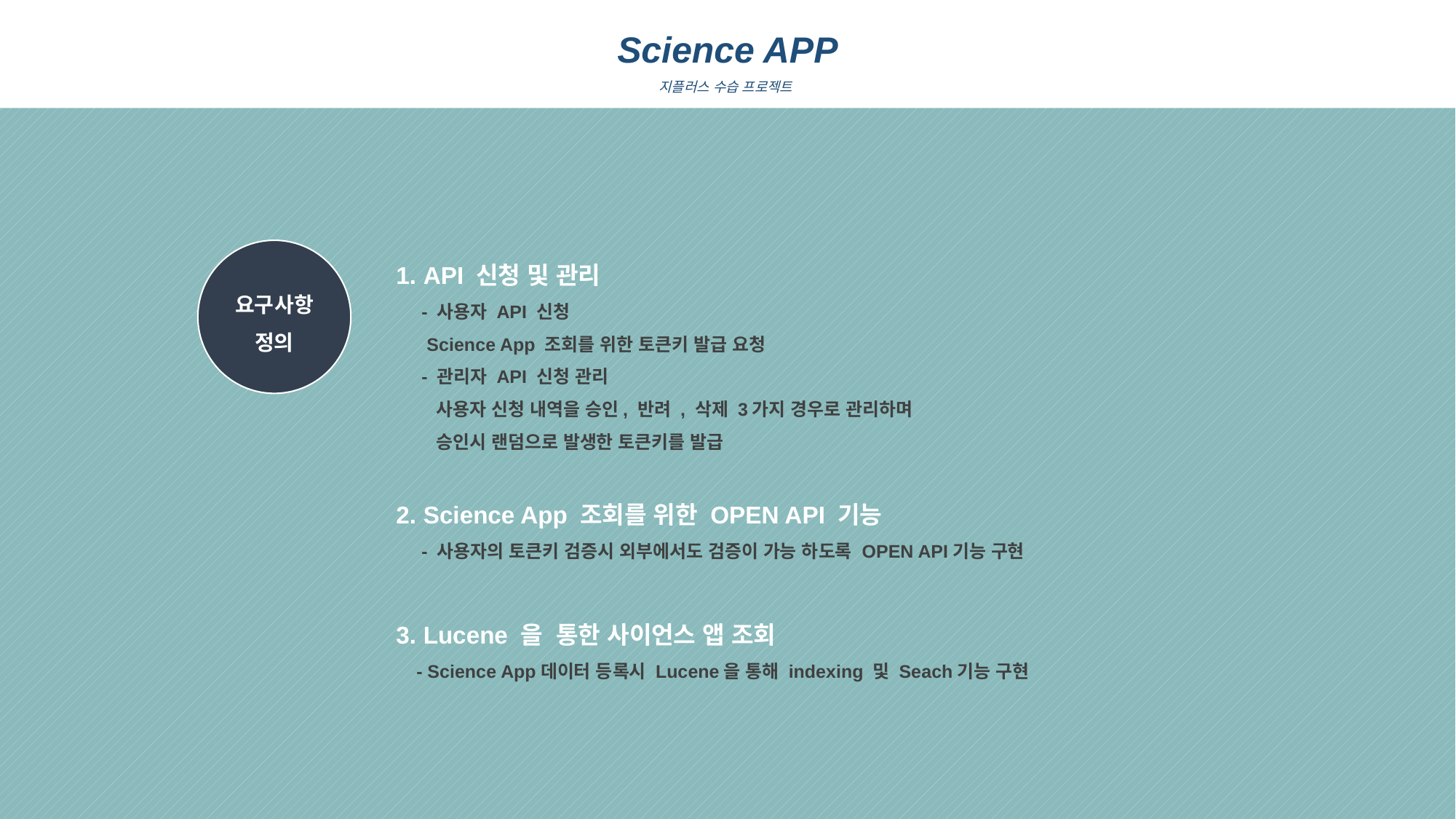

Science APP
지플러스 수습 프로젝트
요구사항 정의
API 신청 및 관리
     - 사용자 API 신청
      Science App 조회를 위한 토큰키 발급 요청
     - 관리자 API 신청 관리
       사용자 신청 내역을 승인, 반려 , 삭제 3가지 경우로 관리하며
       승인시 랜덤으로 발생한 토큰키를 발급

Science App 조회를 위한 OPEN API 기능
     - 사용자의 토큰키 검증시 외부에서도 검증이 가능 하도록 OPEN API기능 구현

Lucene 을  통한 사이언스 앱 조회
    - Science App데이터 등록시 Lucene을 통해 indexing 및 Seach기능 구현